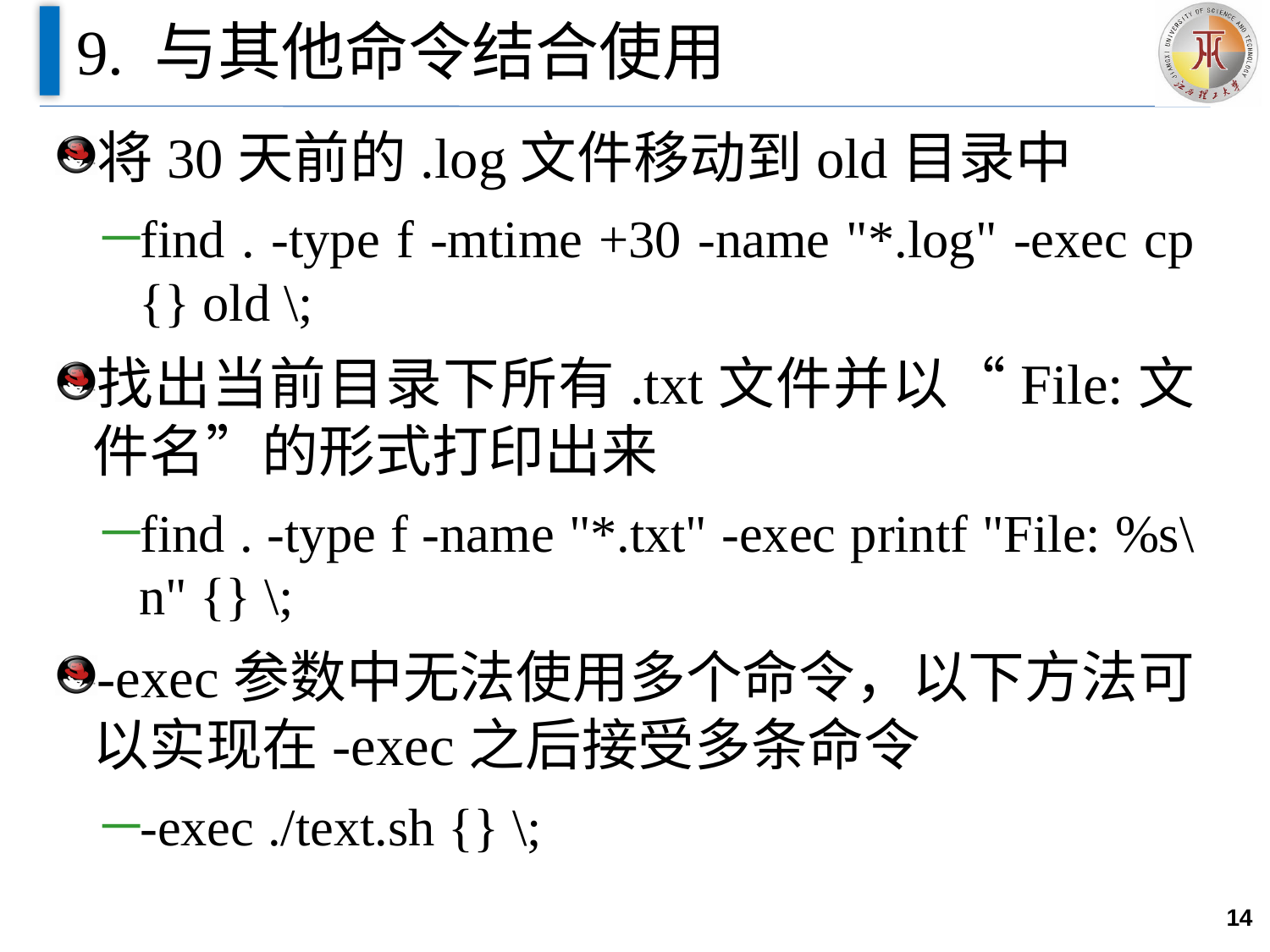

# 9. 与其他命令结合使用
将30天前的.log文件移动到old目录中
find . -type f -mtime +30 -name "*.log" -exec cp {} old \;
找出当前目录下所有.txt文件并以“File:文件名”的形式打印出来
find . -type f -name "*.txt" -exec printf "File: %s\n" {} \;
-exec参数中无法使用多个命令，以下方法可以实现在-exec之后接受多条命令
-exec ./text.sh {} \;
14